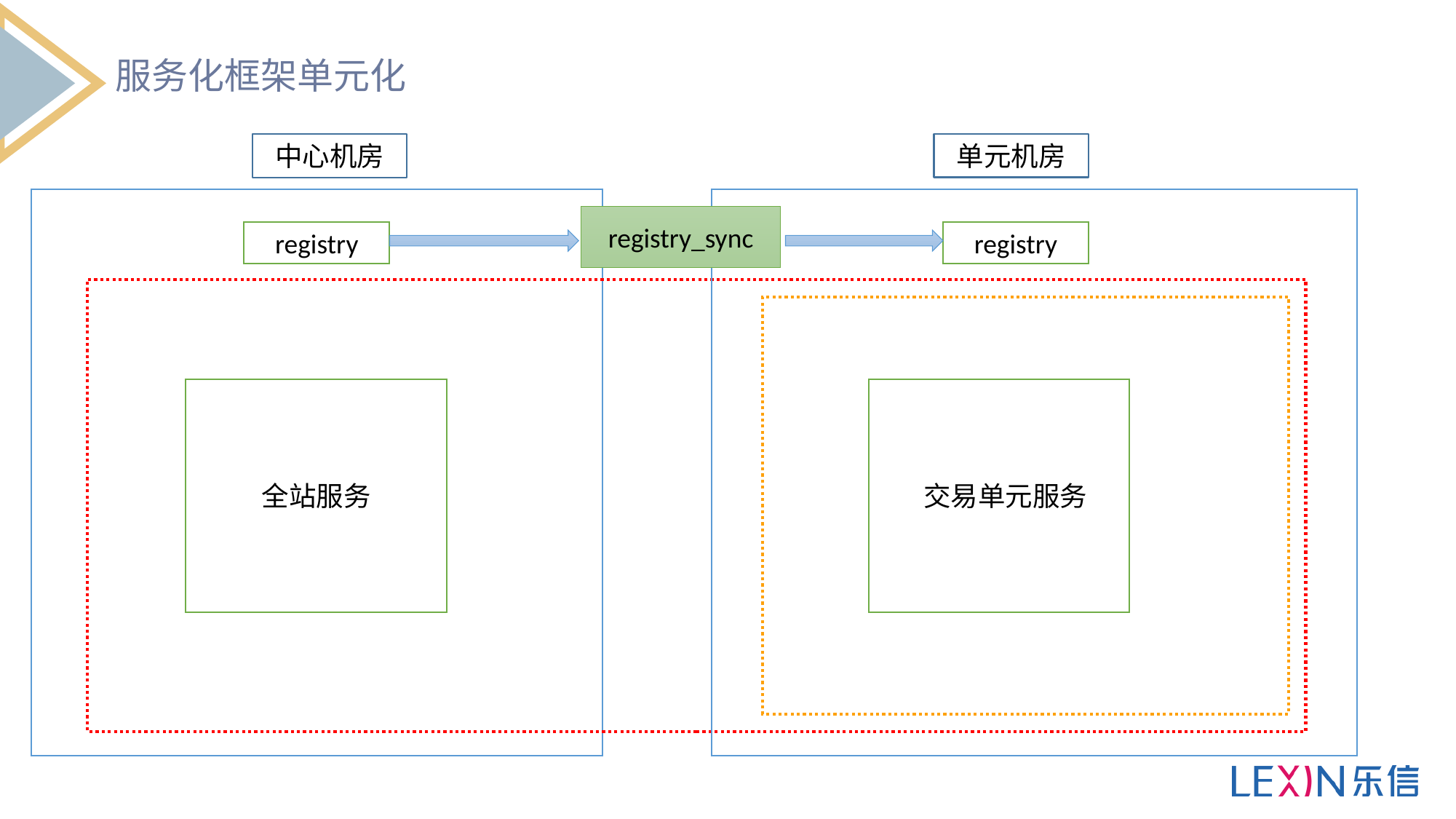

服务化框架单元化
单元机房
中心机房

registry_sync
registry
registry

全站服务
 交易单元服务